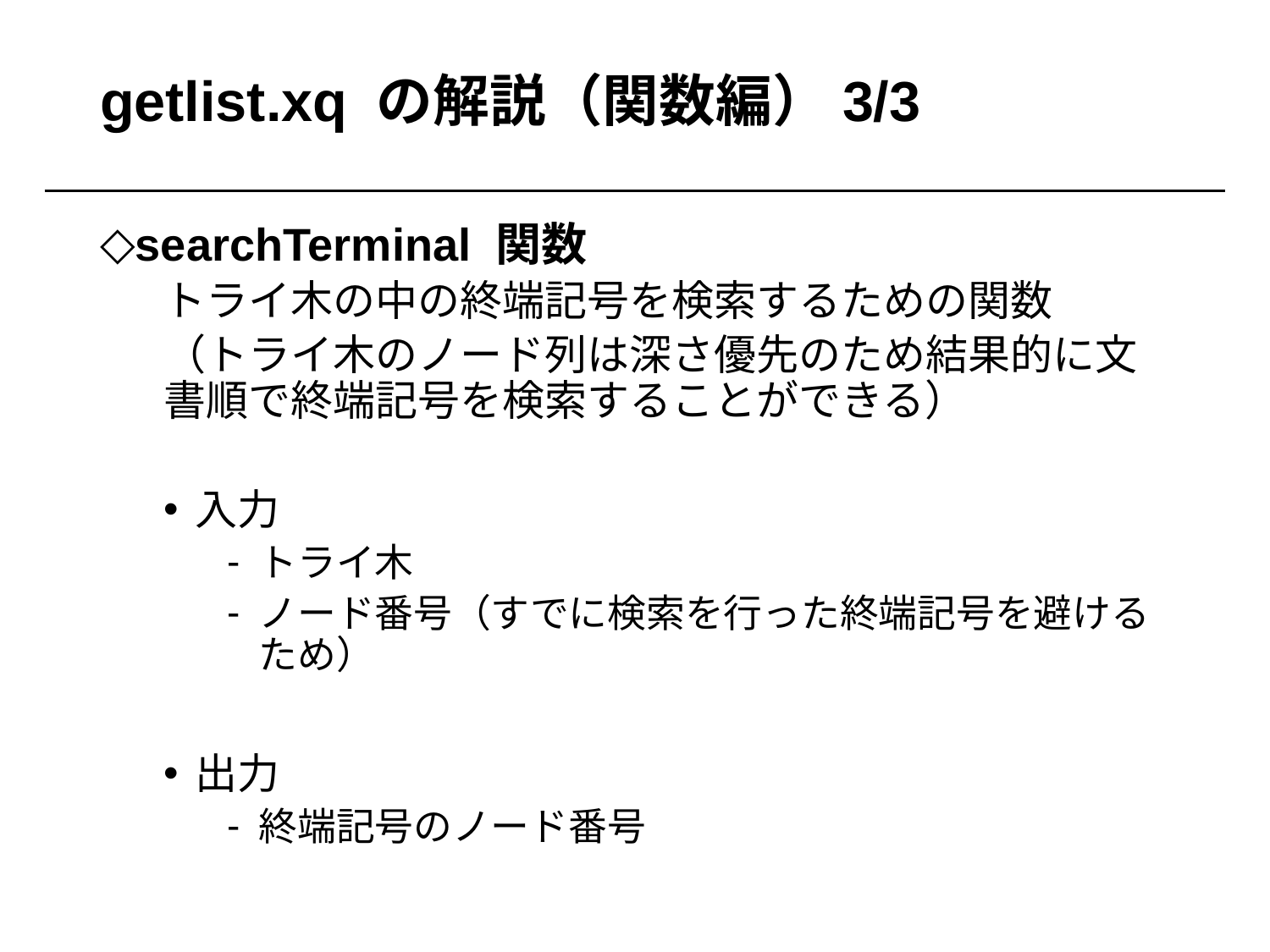

# getlist.xq の解説（関数編）3/3
searchTerminal 関数
トライ木の中の終端記号を検索するための関数
（トライ木のノード列は深さ優先のため結果的に文書順で終端記号を検索することができる）

入力
トライ木
ノード番号（すでに検索を行った終端記号を避けるため）

出力
終端記号のノード番号